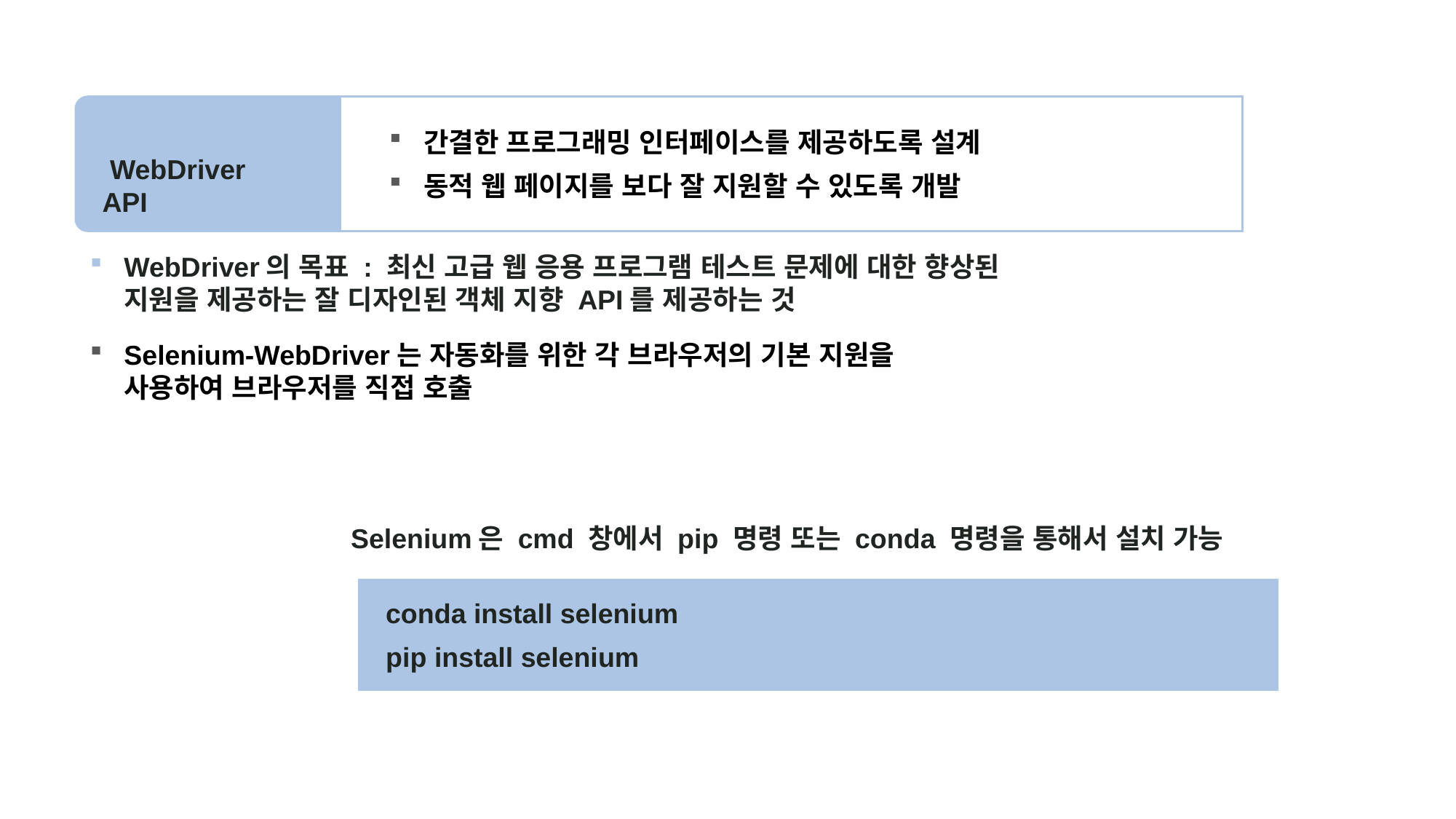

간결한 프로그래밍 인터페이스를 제공하도록 설계
동적 웹 페이지를 보다 잘 지원할 수 있도록 개발
 WebDriver   API
WebDriver의 목표 : 최신 고급 웹 응용 프로그램 테스트 문제에 대한 향상된 지원을 제공하는 잘 디자인된 객체 지향 API를 제공하는 것
Selenium-WebDriver는 자동화를 위한 각 브라우저의 기본 지원을 사용하여 브라우저를 직접 호출
Selenium은 cmd 창에서 pip 명령 또는 conda 명령을 통해서 설치 가능

conda install selenium
pip install selenium